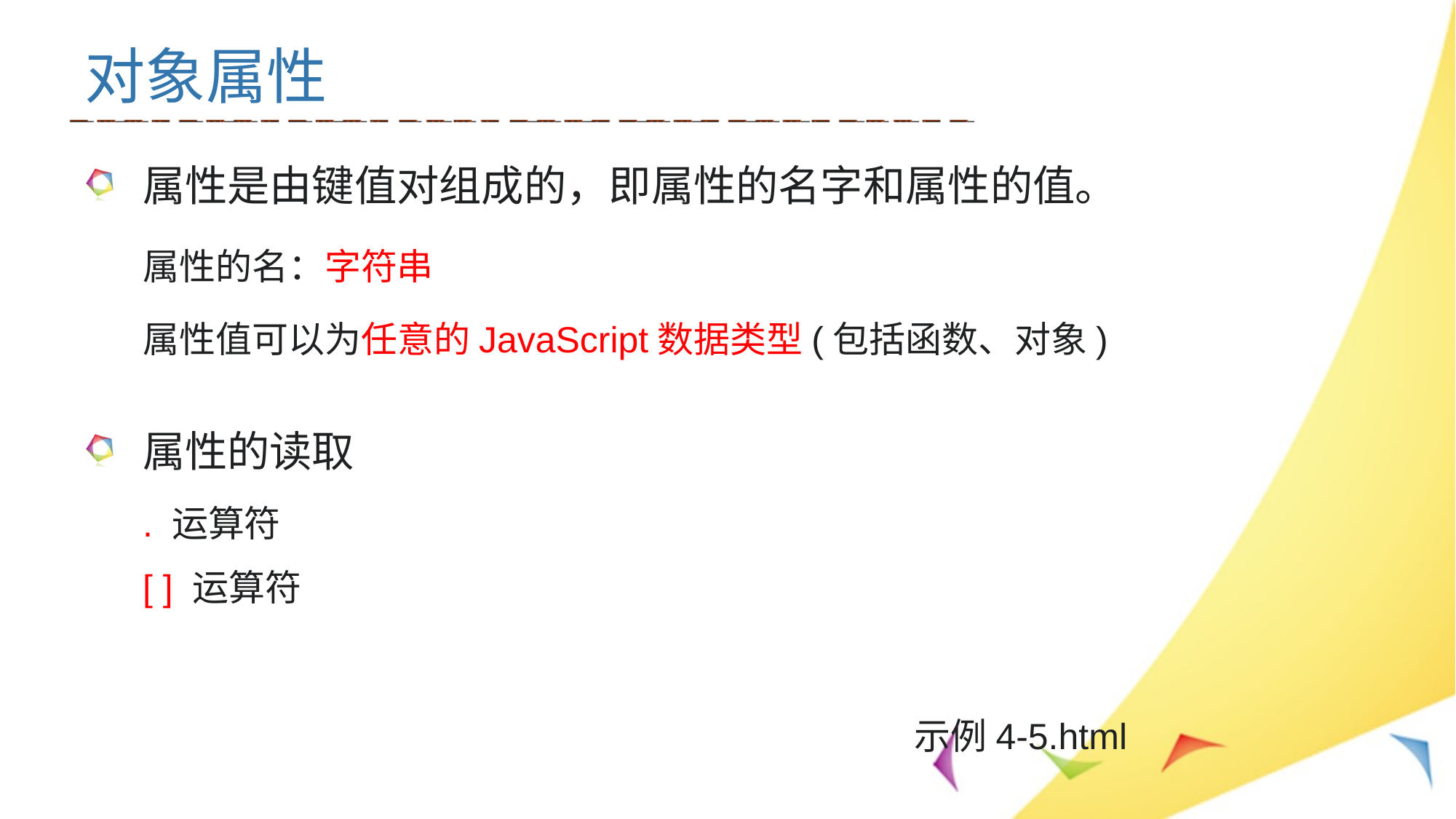

对象属性
属性是由键值对组成的，即属性的名字和属性的值。
属性的名：字符串
属性值可以为任意的JavaScript数据类型(包括函数、对象)

属性的读取
. 运算符
[ ] 运算符
示例4-5.html